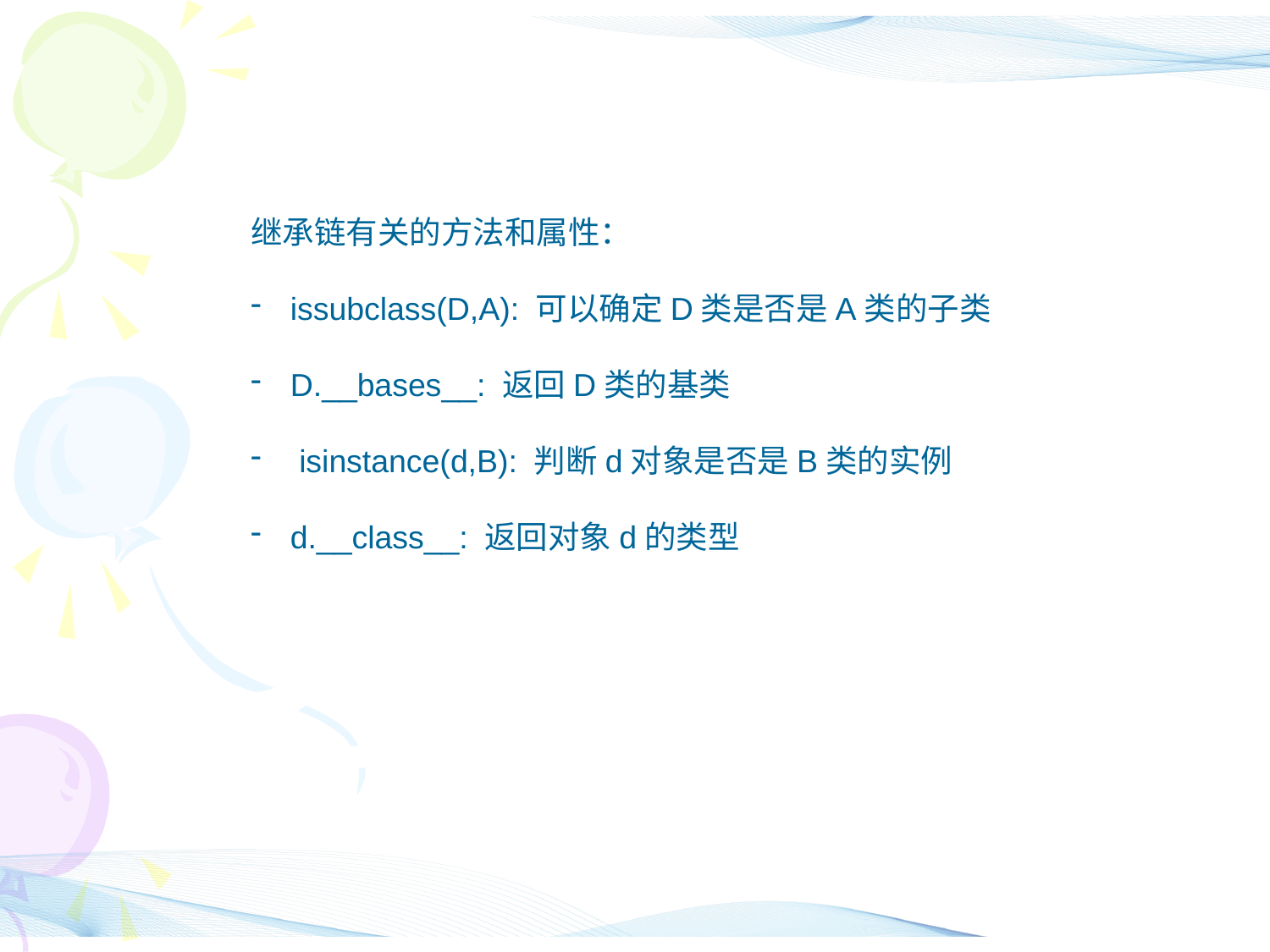

继承链有关的方法和属性：

issubclass(D,A): 可以确定D类是否是A类的子类

D.__bases__: 返回D类的基类

 isinstance(d,B): 判断d对象是否是B类的实例

d.__class__: 返回对象d的类型